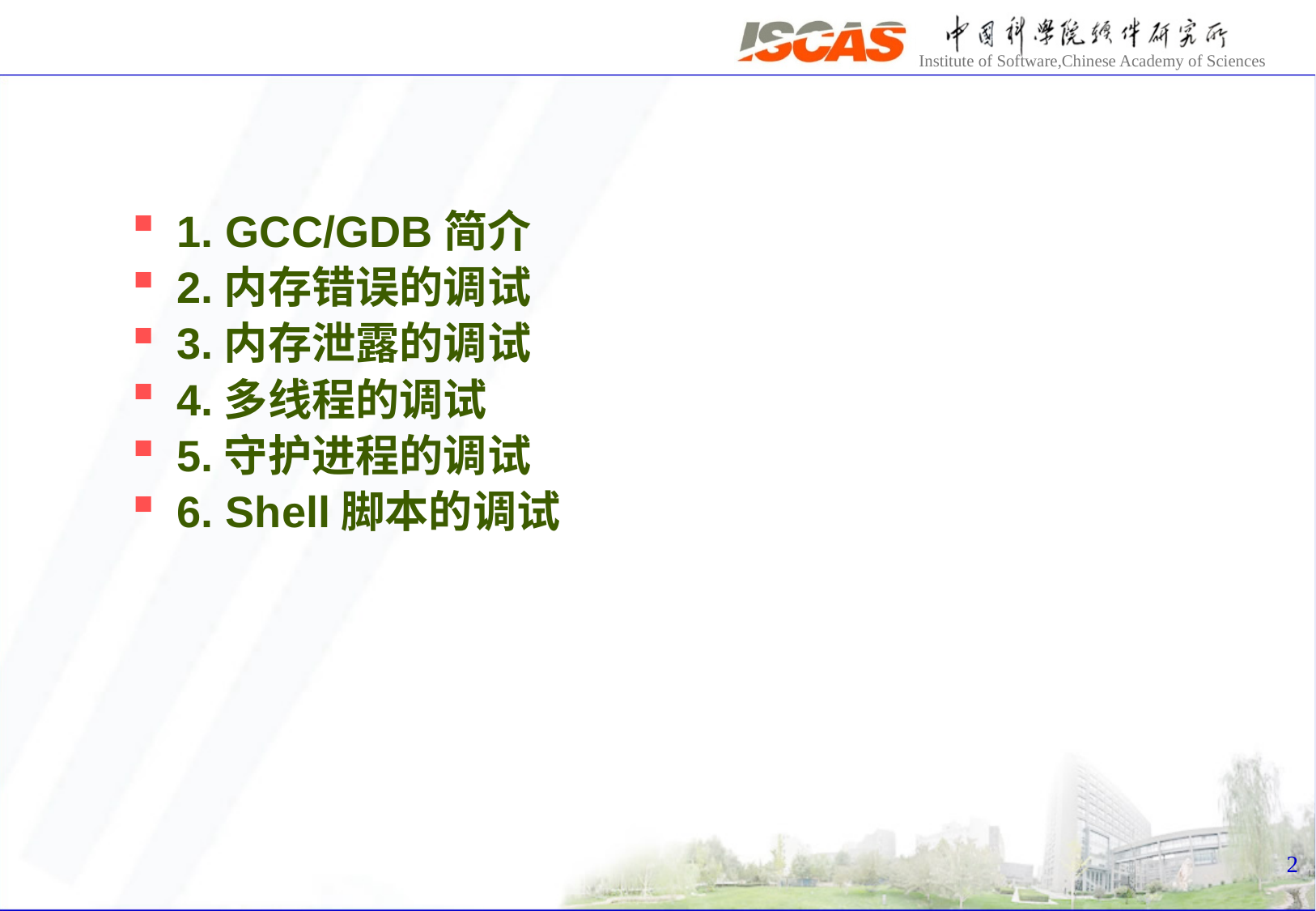

1. GCC/GDB简介
2.内存错误的调试
3.内存泄露的调试
4.多线程的调试
5.守护进程的调试
6. Shell脚本的调试
2